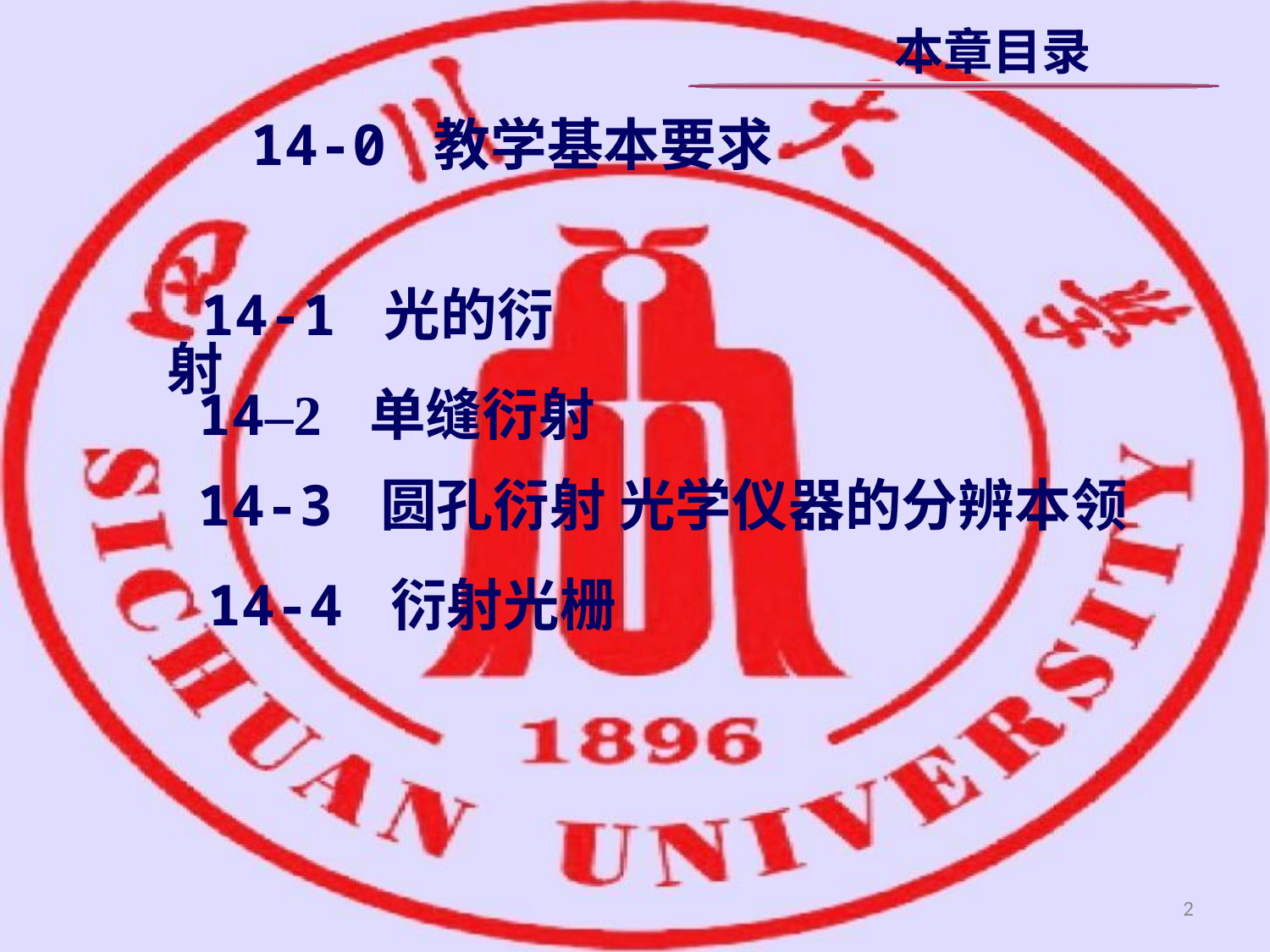

本章目录

 14-0 教学基本要求
 14-1 光的衍射
14–2 单缝衍射
14-3 圆孔衍射 光学仪器的分辨本领
14-4 衍射光栅
2